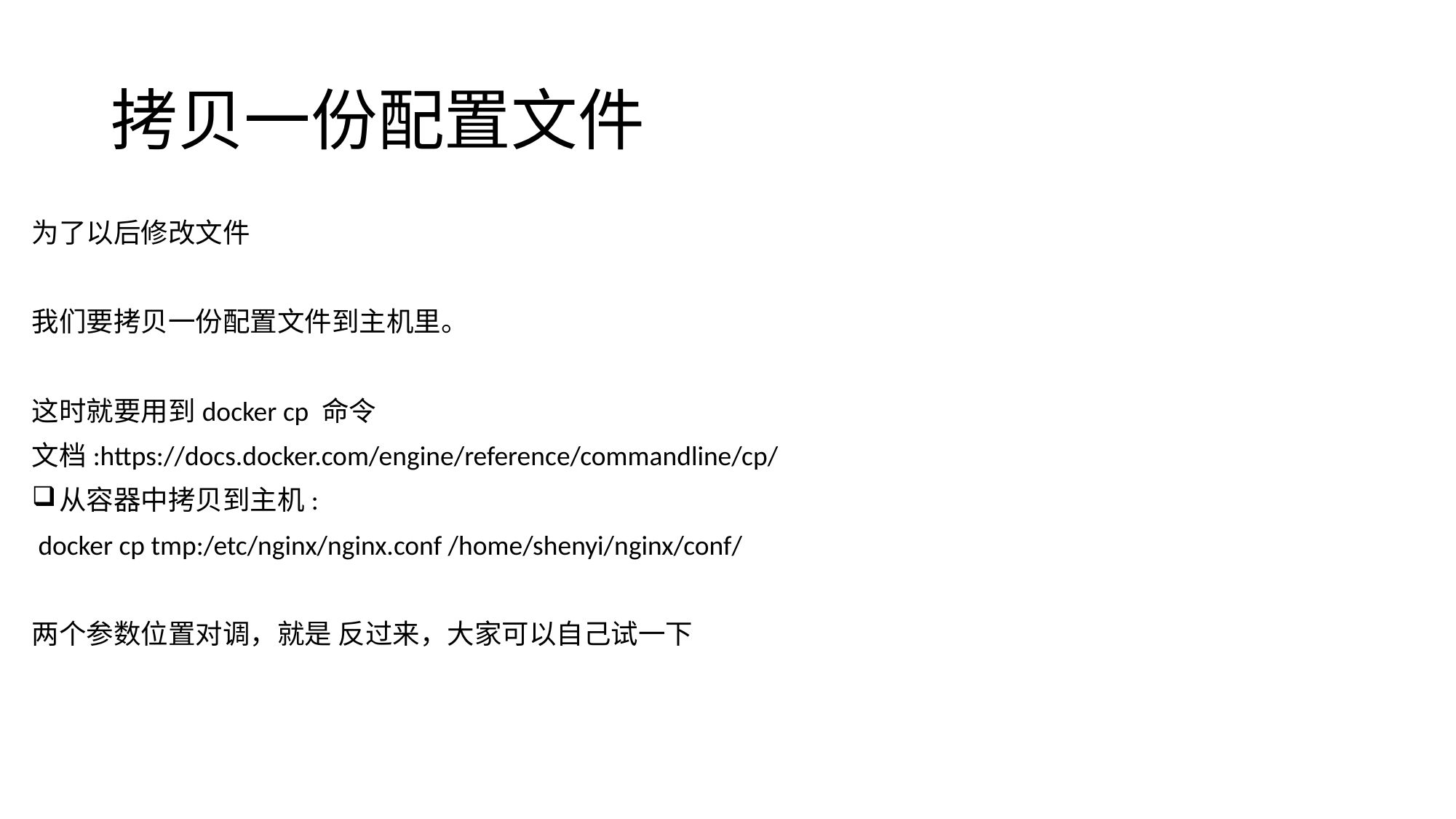

# 拷贝一份配置文件
为了以后修改文件

我们要拷贝一份配置文件到主机里。

这时就要用到docker cp 命令
文档:https://docs.docker.com/engine/reference/commandline/cp/
从容器中拷贝到主机:
 docker cp tmp:/etc/nginx/nginx.conf /home/shenyi/nginx/conf/

两个参数位置对调，就是 反过来，大家可以自己试一下